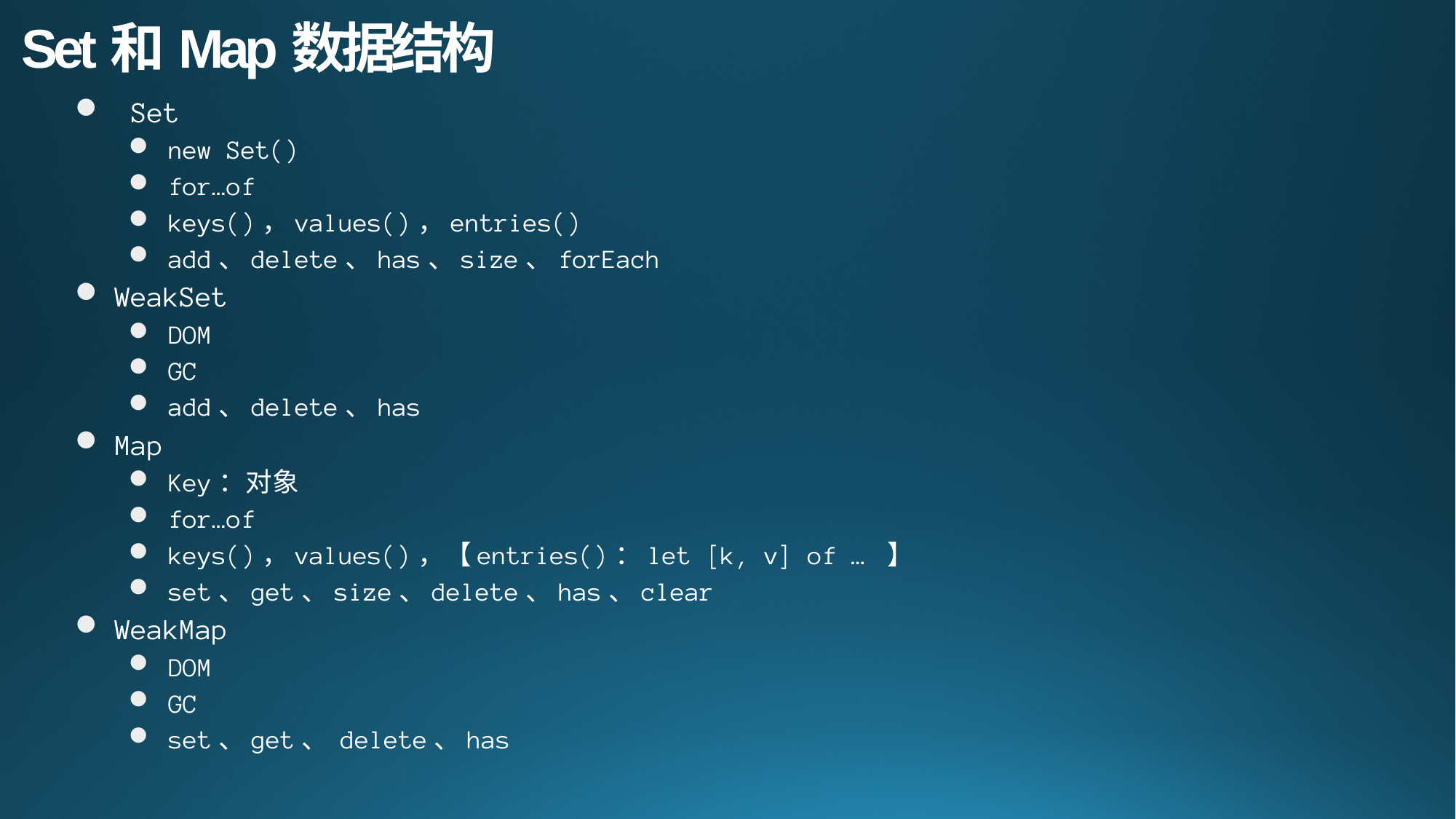

# Set和Map数据结构
 Set
new Set()
for…of
keys()，values()，entries()
add、delete、has、size、forEach
WeakSet
DOM
GC
add、delete、has
Map
Key：对象
for…of
keys()，values()，【entries()：let [k, v] of … 】
set、get、size、delete、has、clear
WeakMap
DOM
GC
set、get、 delete、has